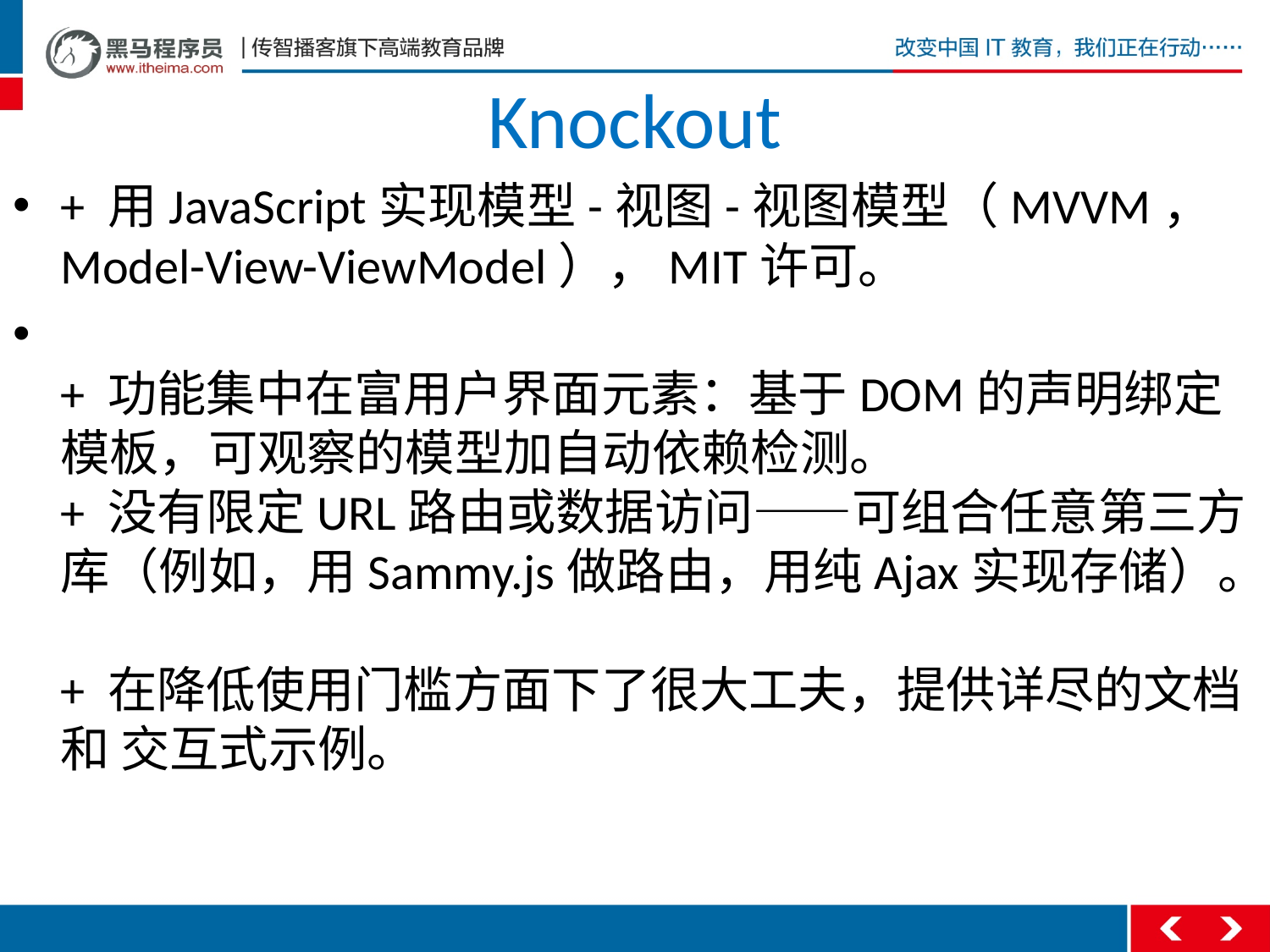

# Knockout
+ 用JavaScript实现模型-视图-视图模型（MVVM，Model-View-ViewModel），MIT许可。
+ 功能集中在富用户界面元素：基于DOM的声明绑定模板，可观察的模型加自动依赖检测。
+ 没有限定URL路由或数据访问——可组合任意第三方库（例如，用Sammy.js做路由，用纯Ajax实现存储）。
+ 在降低使用门槛方面下了很大工夫，提供详尽的文档和 交互式示例。